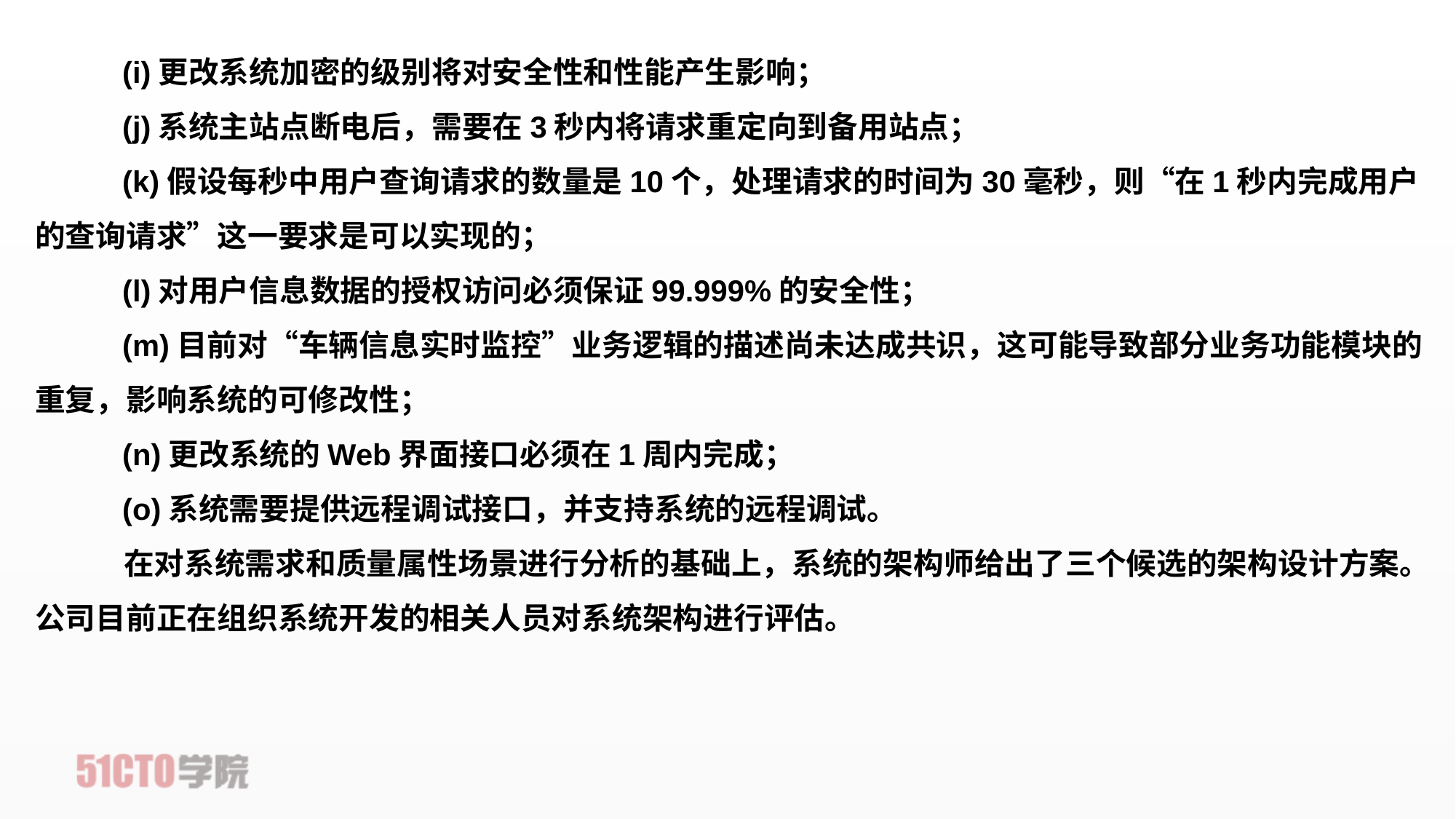

(i)更改系统加密的级别将对安全性和性能产生影响；
    (j)系统主站点断电后，需要在3秒内将请求重定向到备用站点；
    (k)假设每秒中用户查询请求的数量是10个，处理请求的时间为30毫秒，则“在1秒内完成用户的查询请求”这一要求是可以实现的；
    (l)对用户信息数据的授权访问必须保证99.999%的安全性；
    (m)目前对“车辆信息实时监控”业务逻辑的描述尚未达成共识，这可能导致部分业务功能模块的重复，影响系统的可修改性；
    (n)更改系统的Web界面接口必须在1周内完成；
    (o)系统需要提供远程调试接口，并支持系统的远程调试。
    在对系统需求和质量属性场景进行分析的基础上，系统的架构师给出了三个候选的架构设计方案。公司目前正在组织系统开发的相关人员对系统架构进行评估。